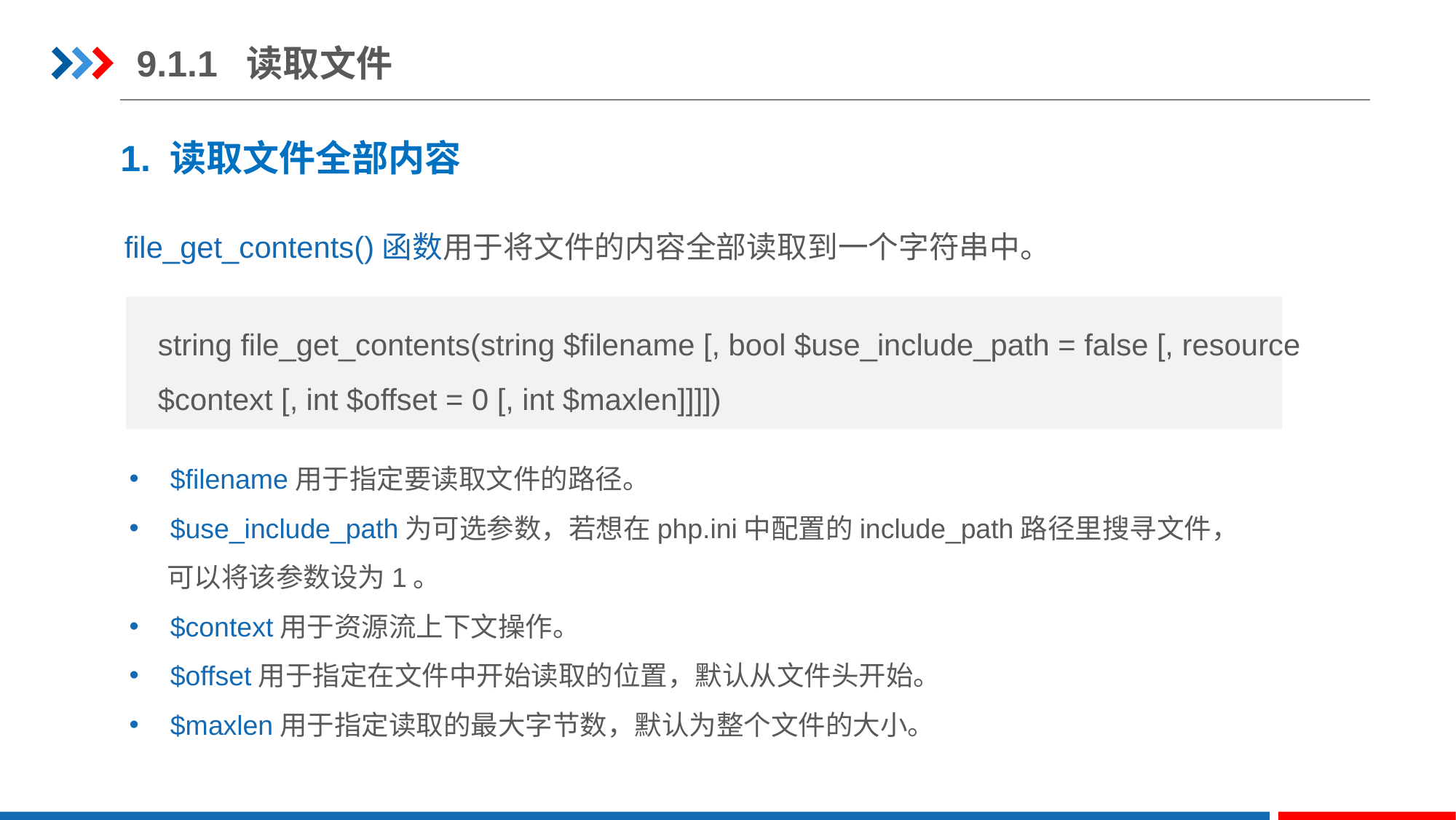

9.1.1  读取文件
1. 读取文件全部内容
file_get_contents()函数用于将文件的内容全部读取到一个字符串中。

string file_get_contents(string $filename [, bool $use_include_path = false [, resource $context [, int $offset = 0 [, int $maxlen]]]])
$filename用于指定要读取文件的路径。
$use_include_path为可选参数，若想在php.ini中配置的include_path路径里搜寻文件，
     可以将该参数设为1。
$context用于资源流上下文操作。
$offset用于指定在文件中开始读取的位置，默认从文件头开始。
$maxlen用于指定读取的最大字节数，默认为整个文件的大小。